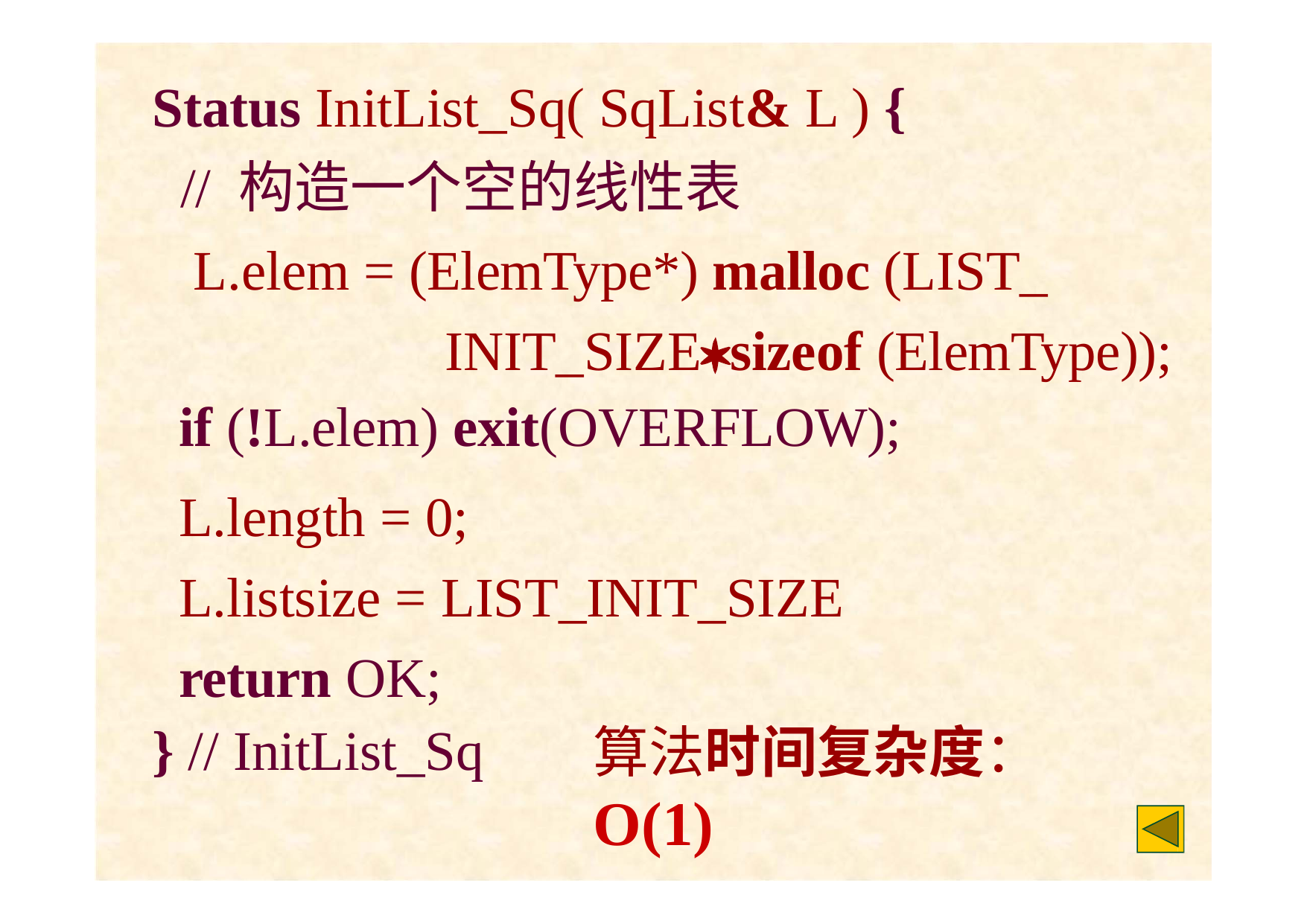

# Status InitList_Sq( SqList& L ) {
// 构造一个空的线性表
L.elem = (ElemType*) malloc (LIST_  INIT_SIZE∗sizeof (ElemType));
if (!L.elem) exit(OVERFLOW);
L.length = 0;
L.listsize = LIST_INIT_SIZE
return OK;
} // InitList_Sq
算法时间复杂度：O(1)